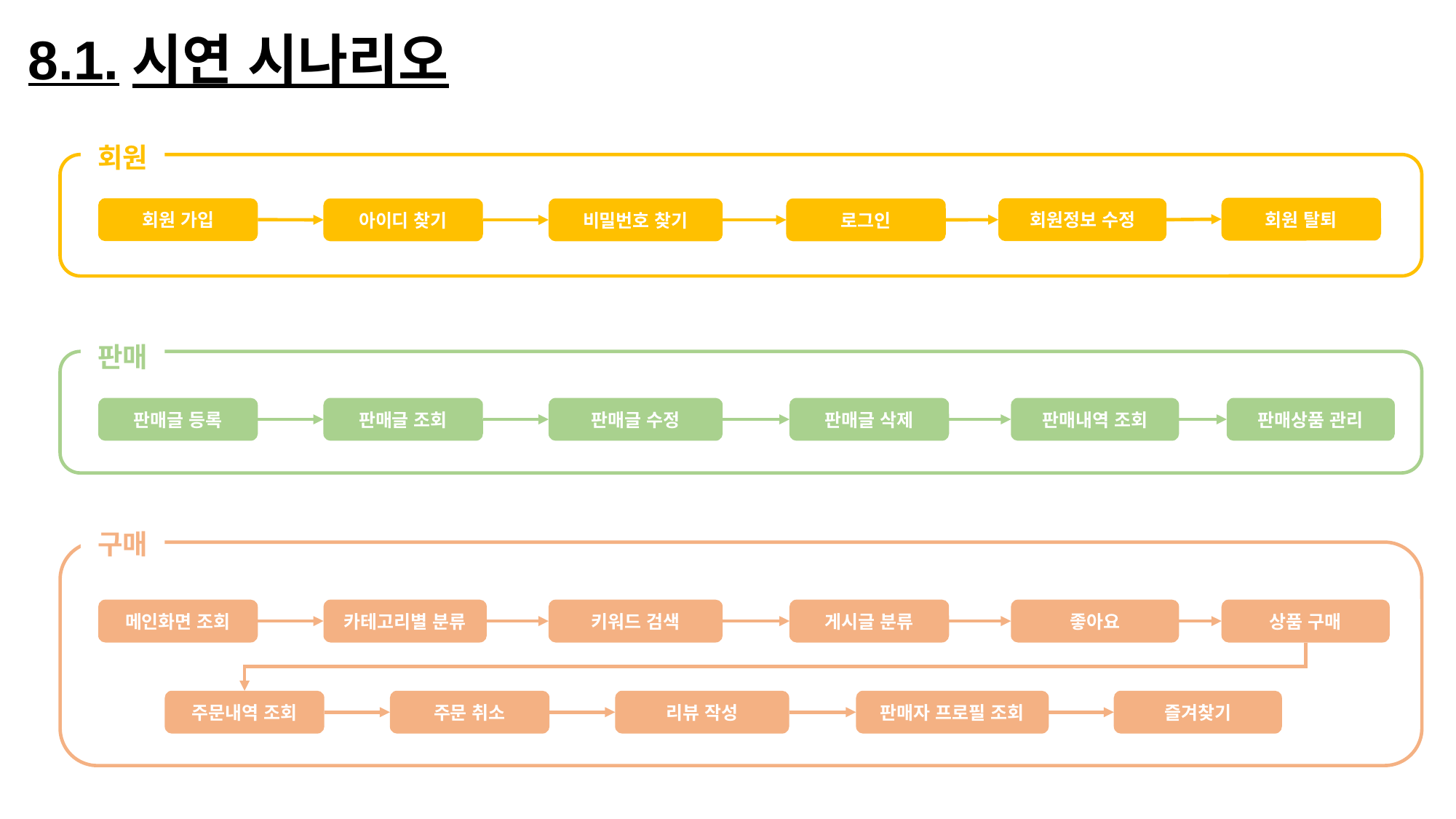

8.1.시연 시나리오
회원

회원 탈퇴
회원 가입
회원정보 수정
아이디 찾기
비밀번호 찾기
로그인
판매

판매글 등록
판매글 조회
판매글 수정
판매글 삭제
판매내역 조회
판매상품 관리
구매

메인화면 조회
카테고리별 분류
키워드 검색
게시글 분류
좋아요
상품 구매
주문내역 조회
주문 취소
리뷰 작성
판매자 프로필 조회
즐겨찾기